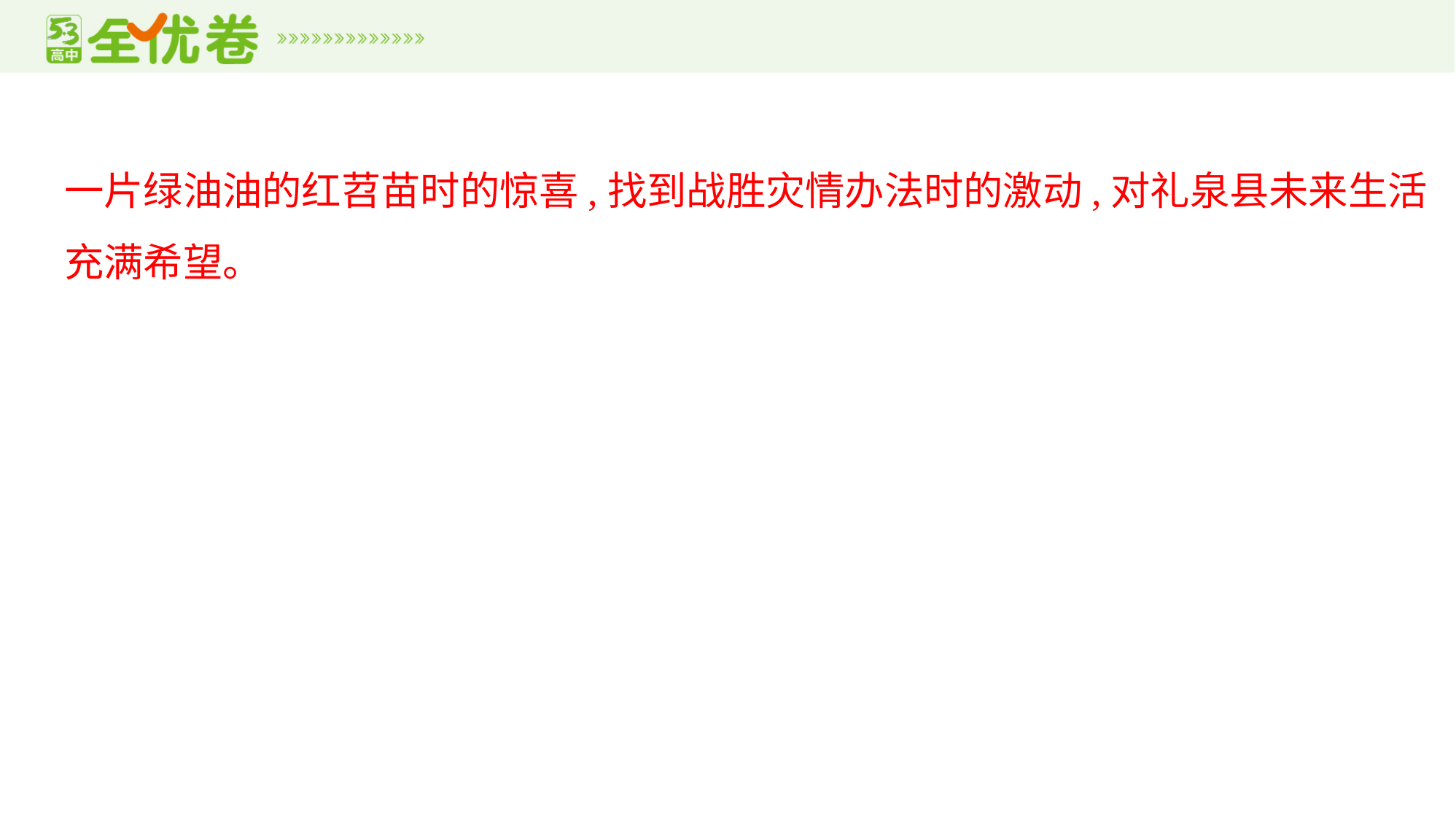

一片绿油油的红苕苗时的惊喜,找到战胜灾情办法时的激动,对礼泉县未来生活
充满希望。